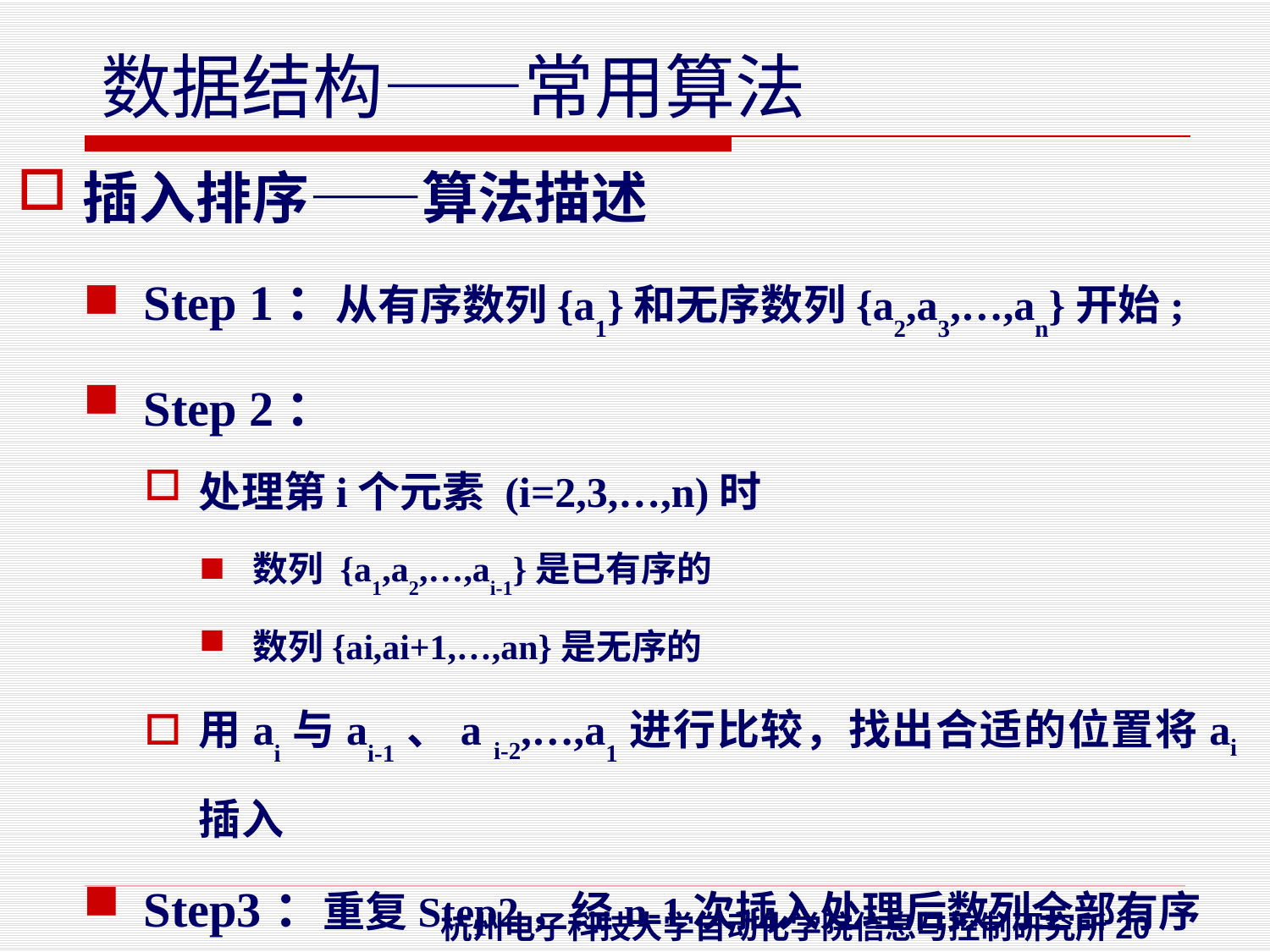

插入排序——算法描述
Step 1：从有序数列{a1}和无序数列{a2,a3,…,an}开始;
Step 2：
处理第i个元素 (i=2,3,…,n)时
数列 {a1,a2,…,ai-1}是已有序的
数列{ai,ai+1,…,an}是无序的
用ai与ai-1、a i-2,…,a1进行比较，找出合适的位置将ai插入
Step3：重复Step2，经n-1次插入处理后数列全部有序